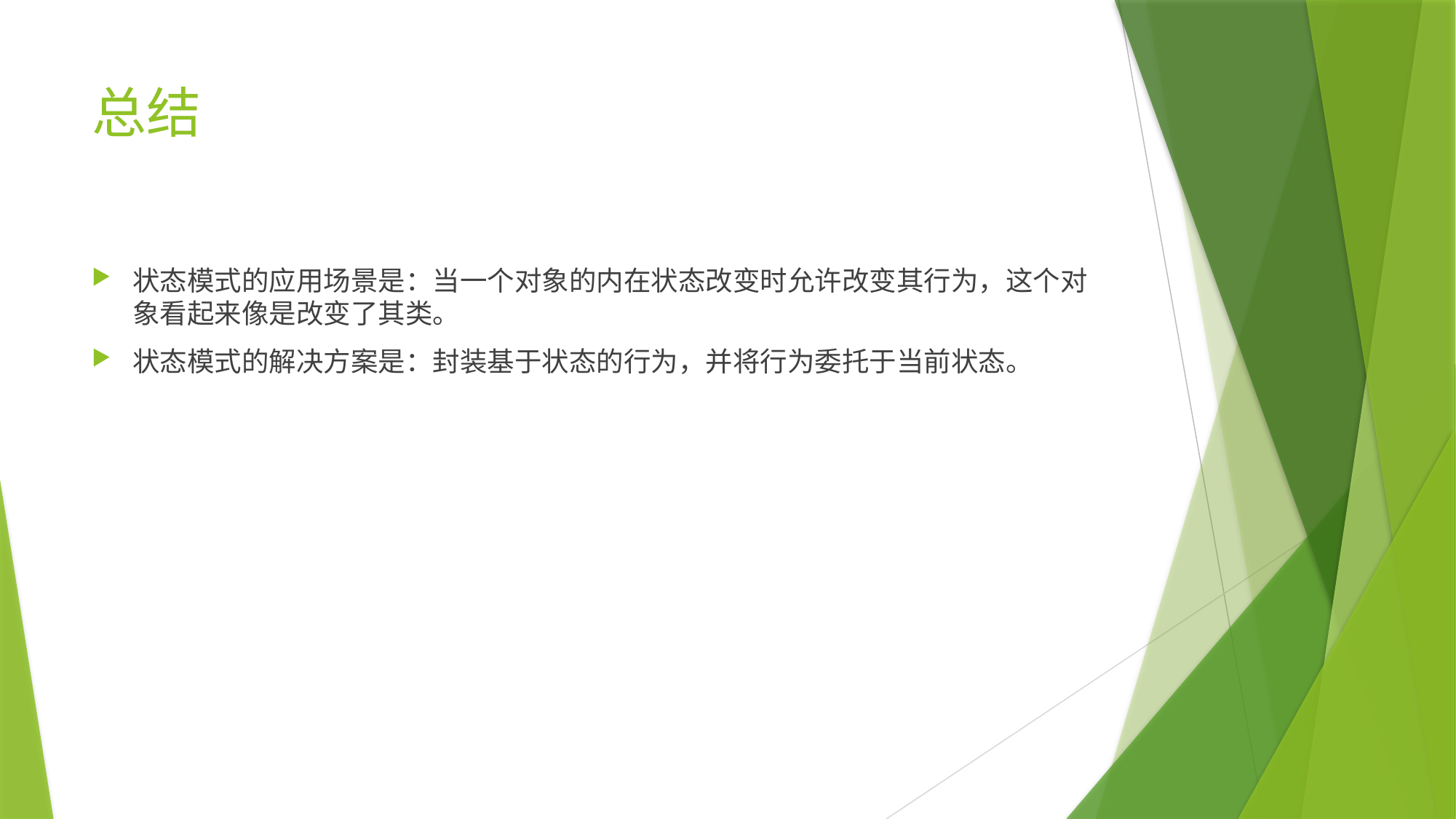

# 总结
状态模式的应用场景是：当一个对象的内在状态改变时允许改变其行为，这个对象看起来像是改变了其类。
状态模式的解决方案是：封装基于状态的行为，并将行为委托于当前状态。